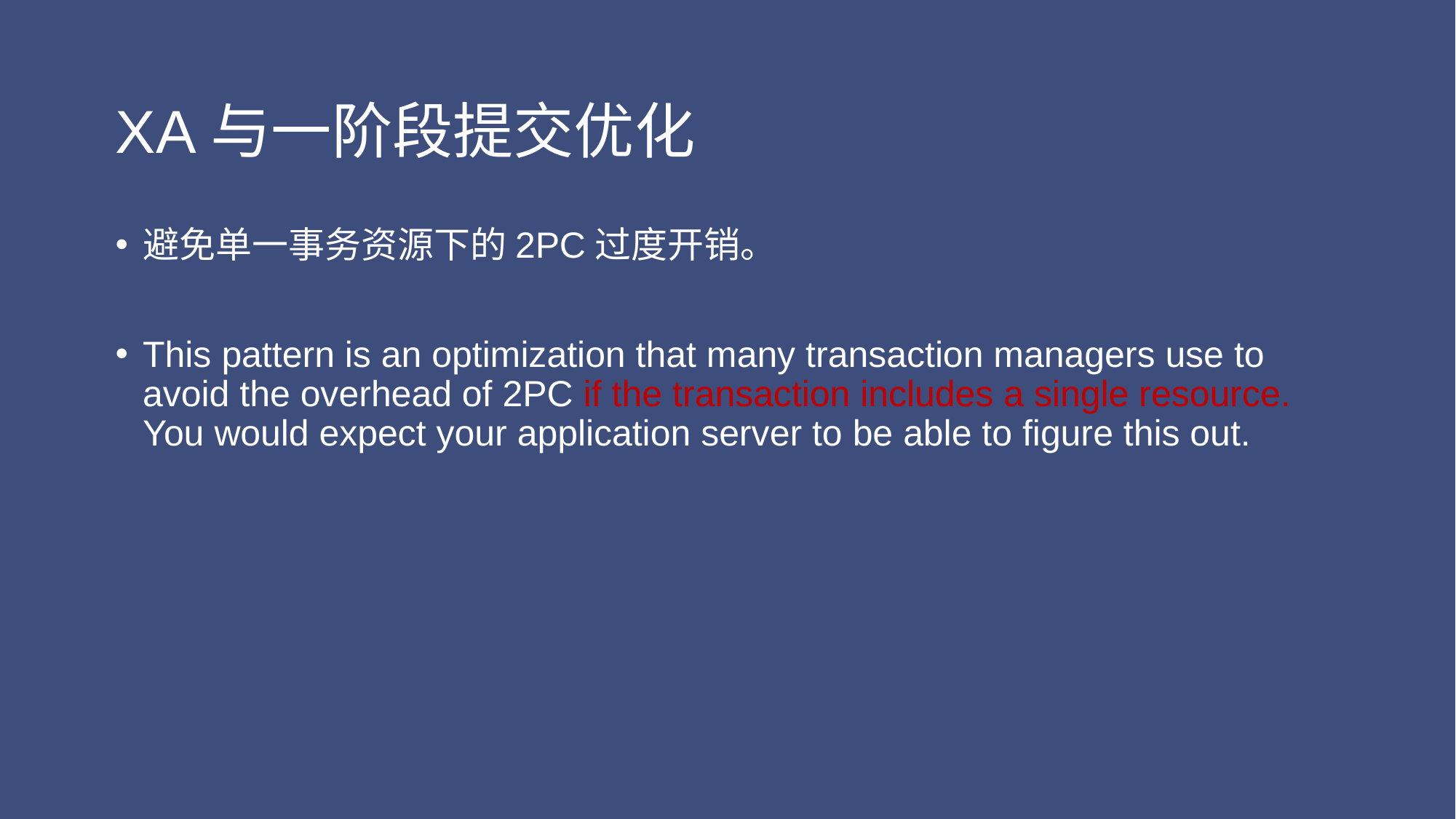

# XA与一阶段提交优化
避免单一事务资源下的2PC过度开销。

This pattern is an optimization that many transaction managers use to avoid the overhead of 2PC if the transaction includes a single resource. You would expect your application server to be able to figure this out.